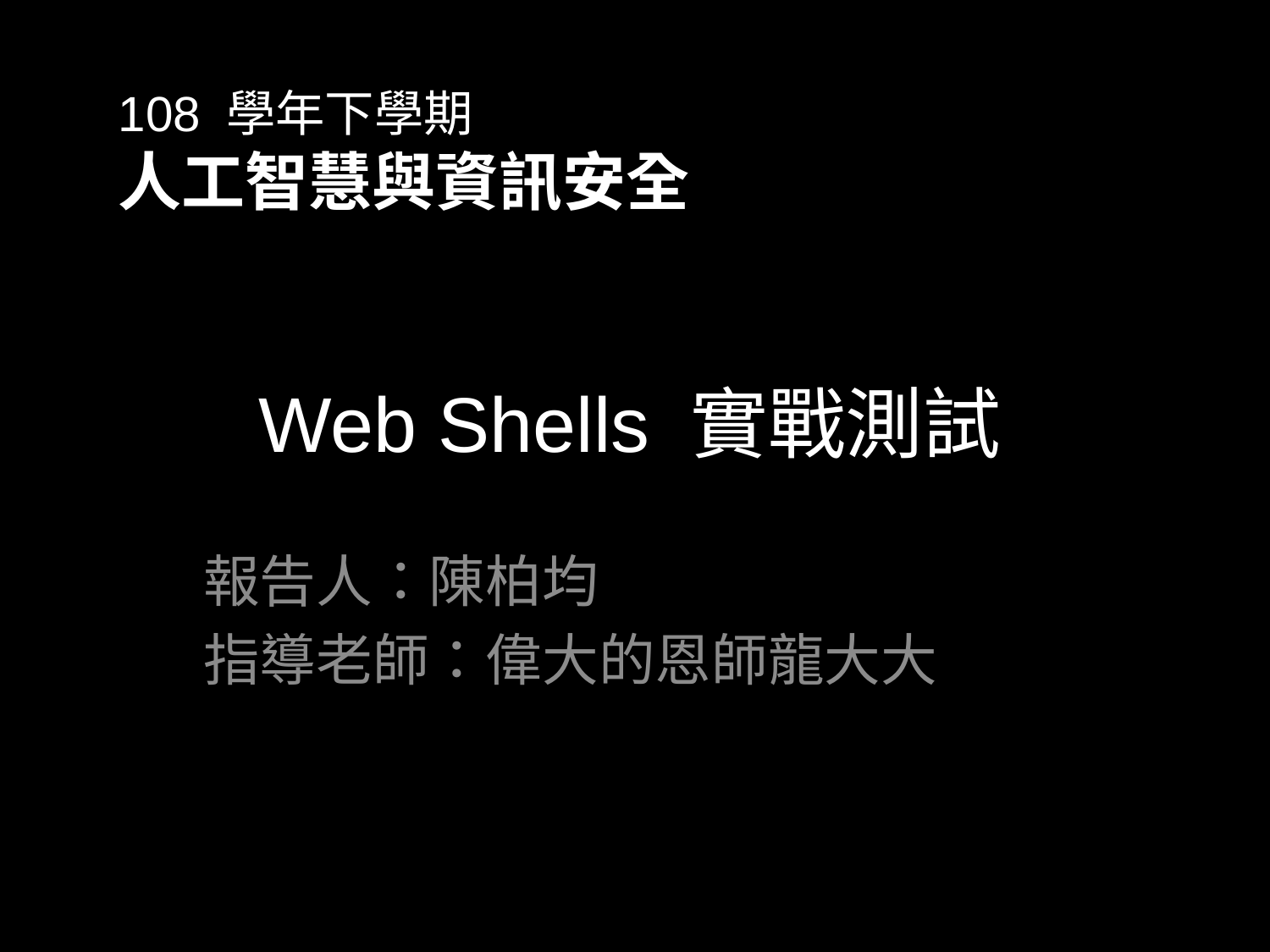

108 學年下學期
人工智慧與資訊安全
# Web Shells 實戰測試
報告人：陳柏均
指導老師：偉大的恩師龍大大